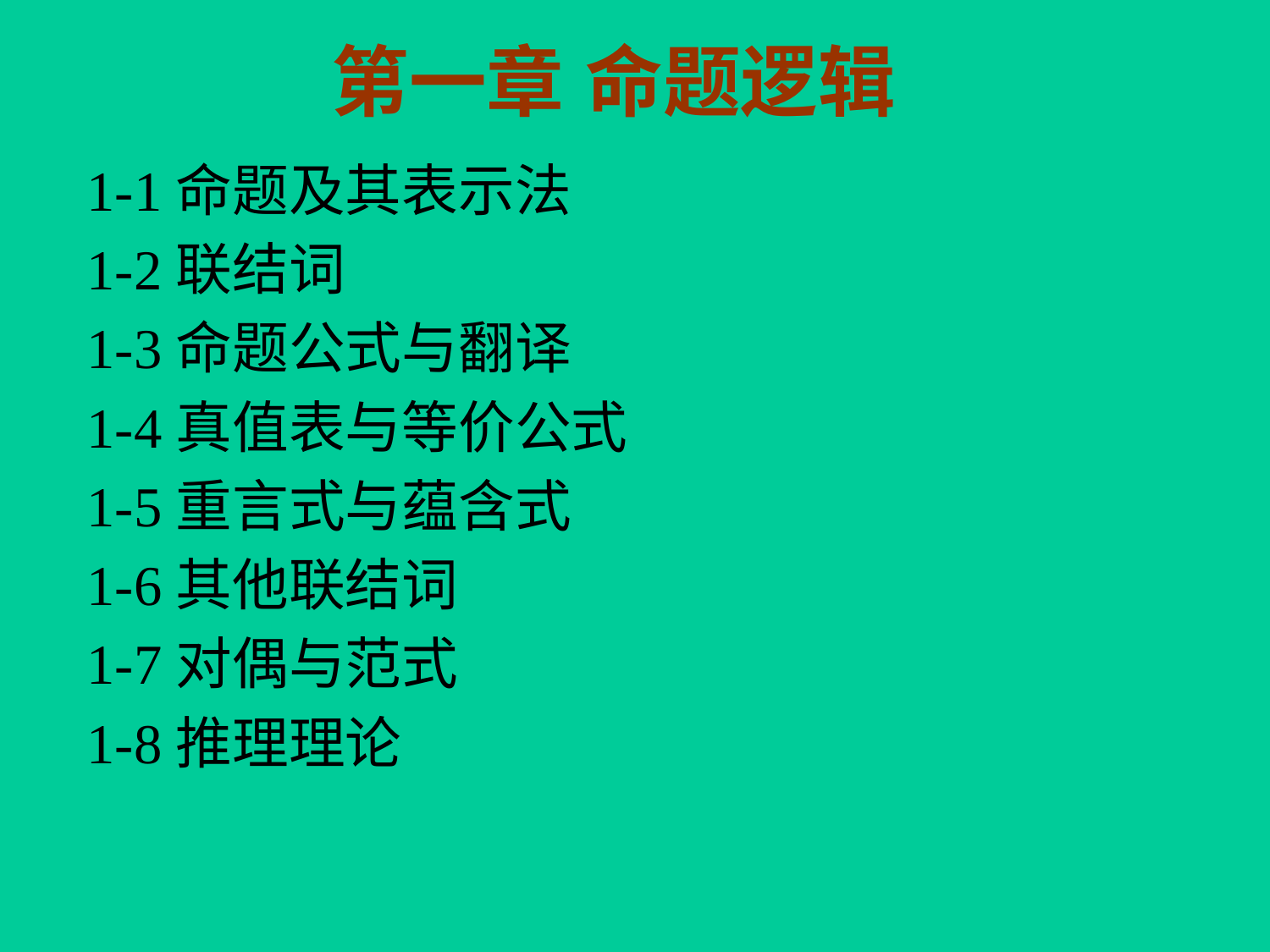

# 第一章	命题逻辑
1-1命题及其表示法
1-2联结词
1-3命题公式与翻译
1-4真值表与等价公式
1-5重言式与蕴含式
1-6其他联结词
1-7对偶与范式
1-8推理理论